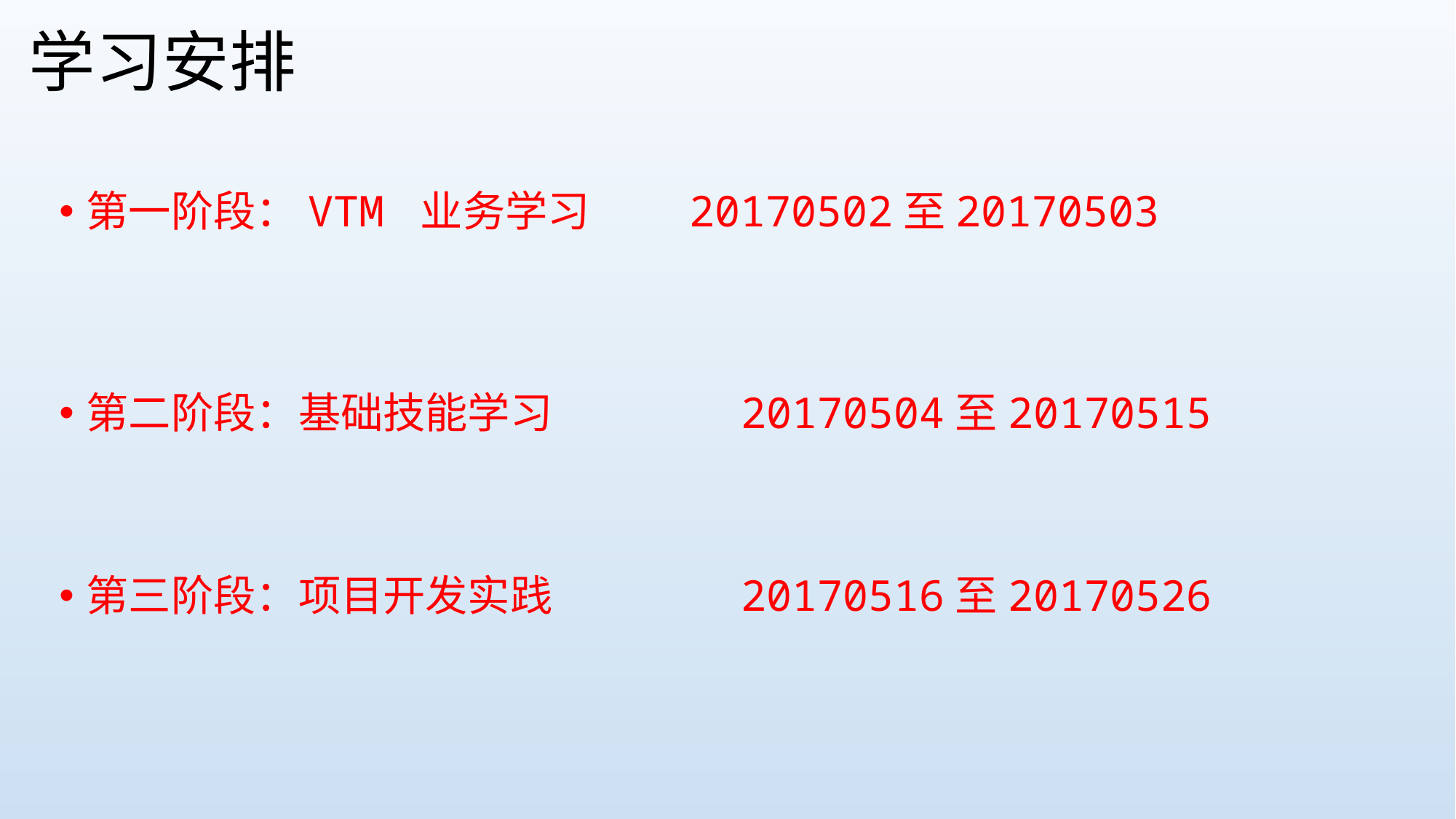

# 学习安排
第一阶段：VTM 业务学习	     20170502至20170503

第二阶段：基础技能学习		20170504至20170515

第三阶段：项目开发实践		20170516至20170526